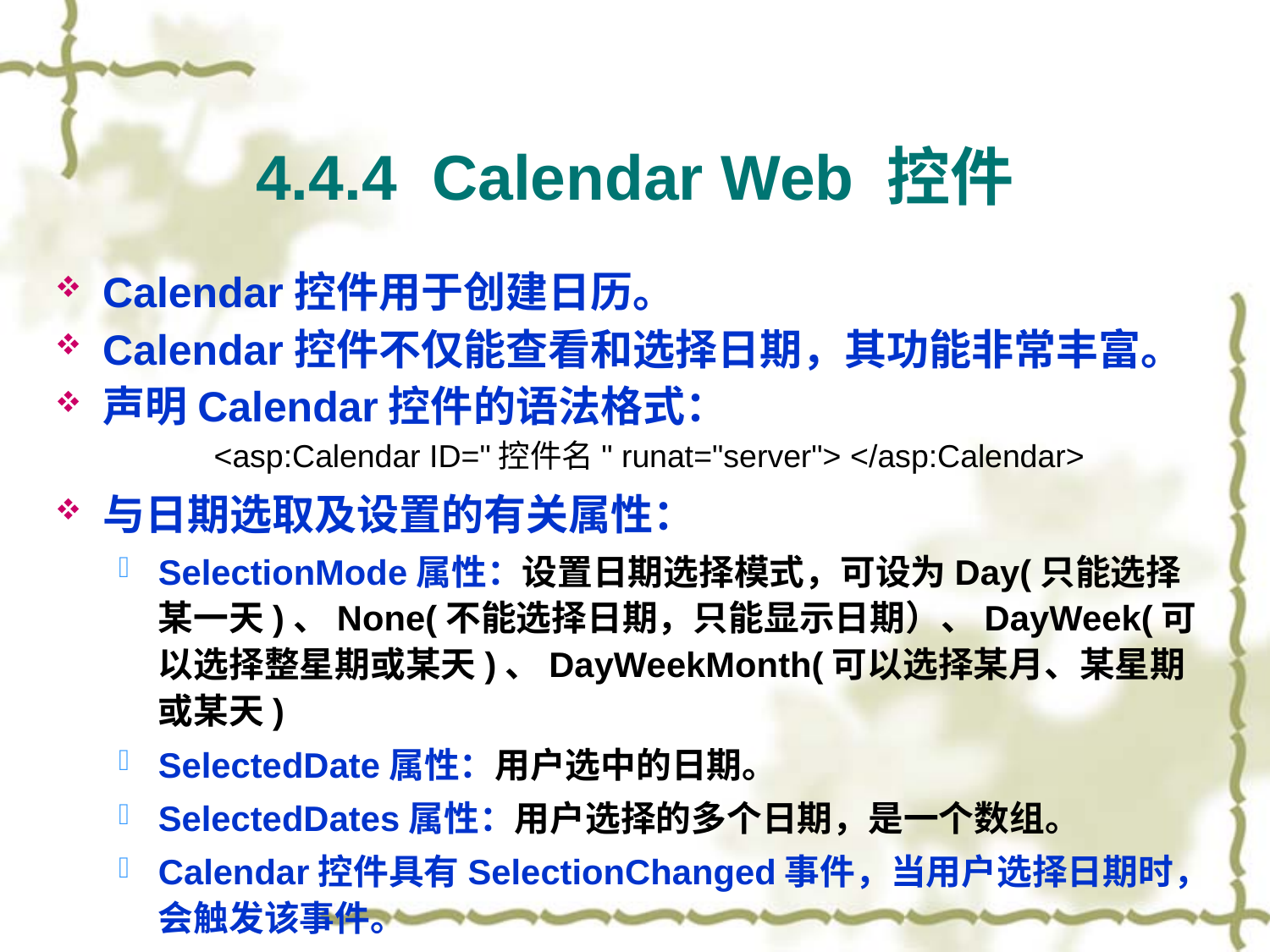

# 4.4.4  Calendar Web 控件
Calendar控件用于创建日历。
Calendar控件不仅能查看和选择日期，其功能非常丰富。
声明Calendar控件的语法格式：
	<asp:Calendar ID="控件名" runat="server"> </asp:Calendar>
与日期选取及设置的有关属性：
SelectionMode属性：设置日期选择模式，可设为Day(只能选择某一天)、None(不能选择日期，只能显示日期）、DayWeek(可以选择整星期或某天)、DayWeekMonth(可以选择某月、某星期或某天)
SelectedDate属性：用户选中的日期。
SelectedDates属性：用户选择的多个日期，是一个数组。
Calendar控件具有SelectionChanged事件，当用户选择日期时，会触发该事件。